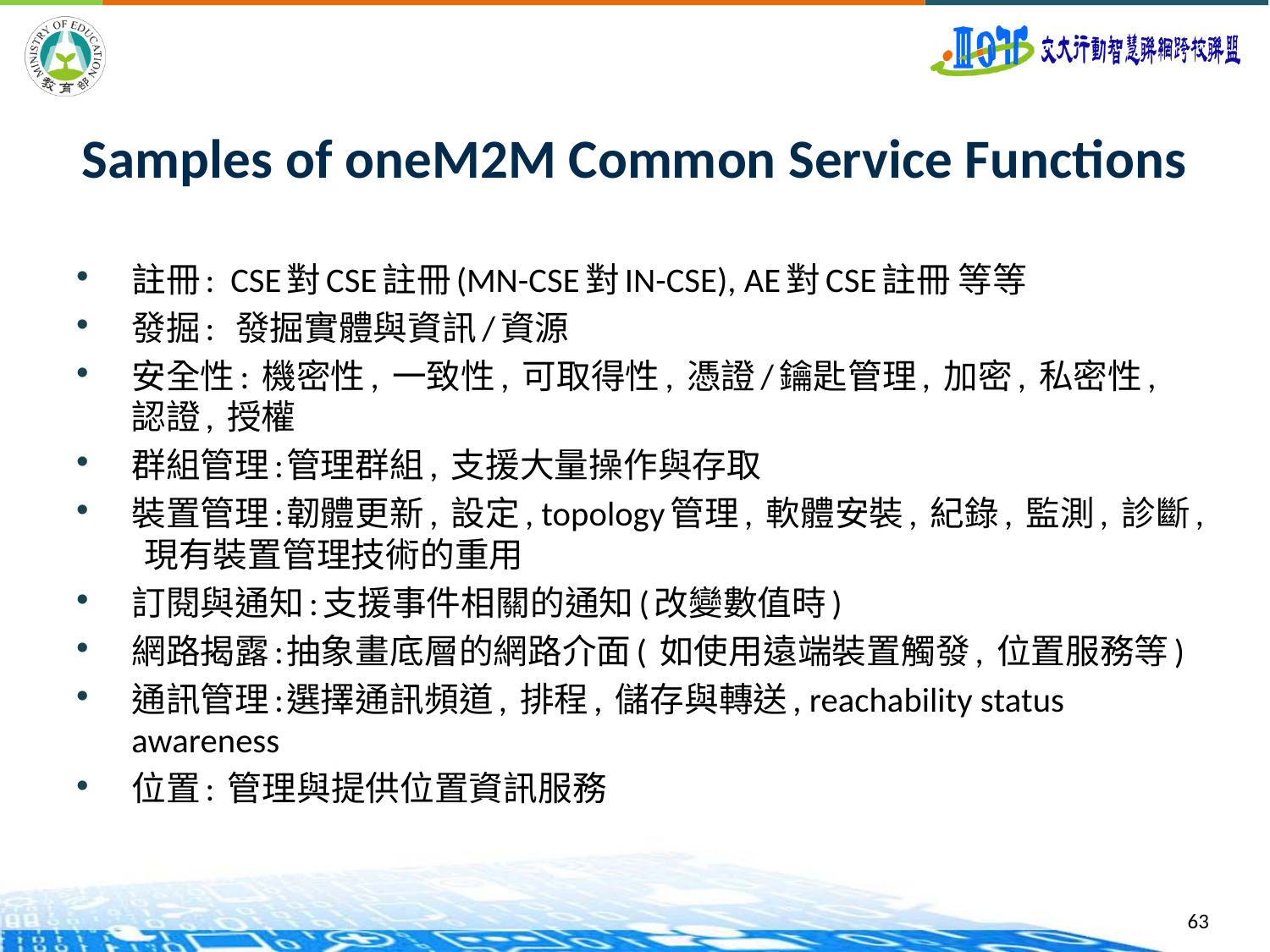

# Samples of oneM2M Common Service Functions
註冊:  CSE對CSE註冊(MN-CSE對IN-CSE), AE對CSE註冊 等等
發掘:  發掘實體與資訊/資源
安全性: 機密性, 一致性, 可取得性, 憑證/鑰匙管理, 加密, 私密性, 認證, 授權
群組管理:	管理群組, 支援大量操作與存取
裝置管理:	韌體更新, 設定, topology管理, 軟體安裝, 紀錄, 監測, 診斷, 現有裝置管理技術的重用
訂閱與通知:支援事件相關的通知(改變數值時)
網路揭露:	抽象畫底層的網路介面( 如使用遠端裝置觸發, 位置服務等)
通訊管理:	選擇通訊頻道, 排程, 儲存與轉送, reachability status awareness
位置: 管理與提供位置資訊服務

63